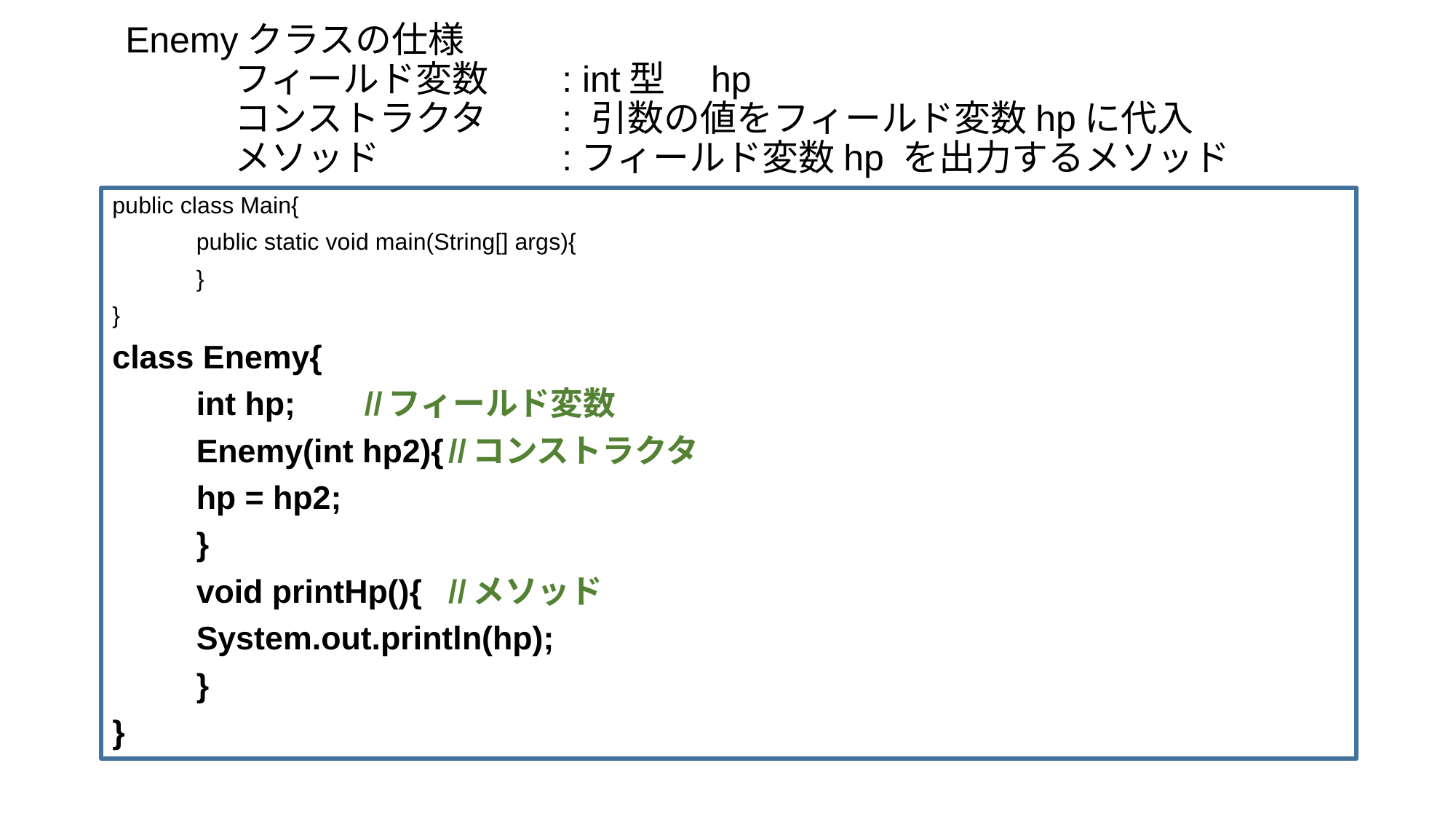

# Enemyクラスの仕様 フィールド変数	: int型　hp コンストラクタ	: 引数の値をフィールド変数hpに代入 メソッド		:フィールド変数hp を出力するメソッド
public class Main{
	public static void main(String[] args){
	}
}
class Enemy{
	int hp;			//フィールド変数
	Enemy(int hp2){		//コンストラクタ
		hp = hp2;
	}
	void printHp(){		//メソッド
		System.out.println(hp);
	}
}